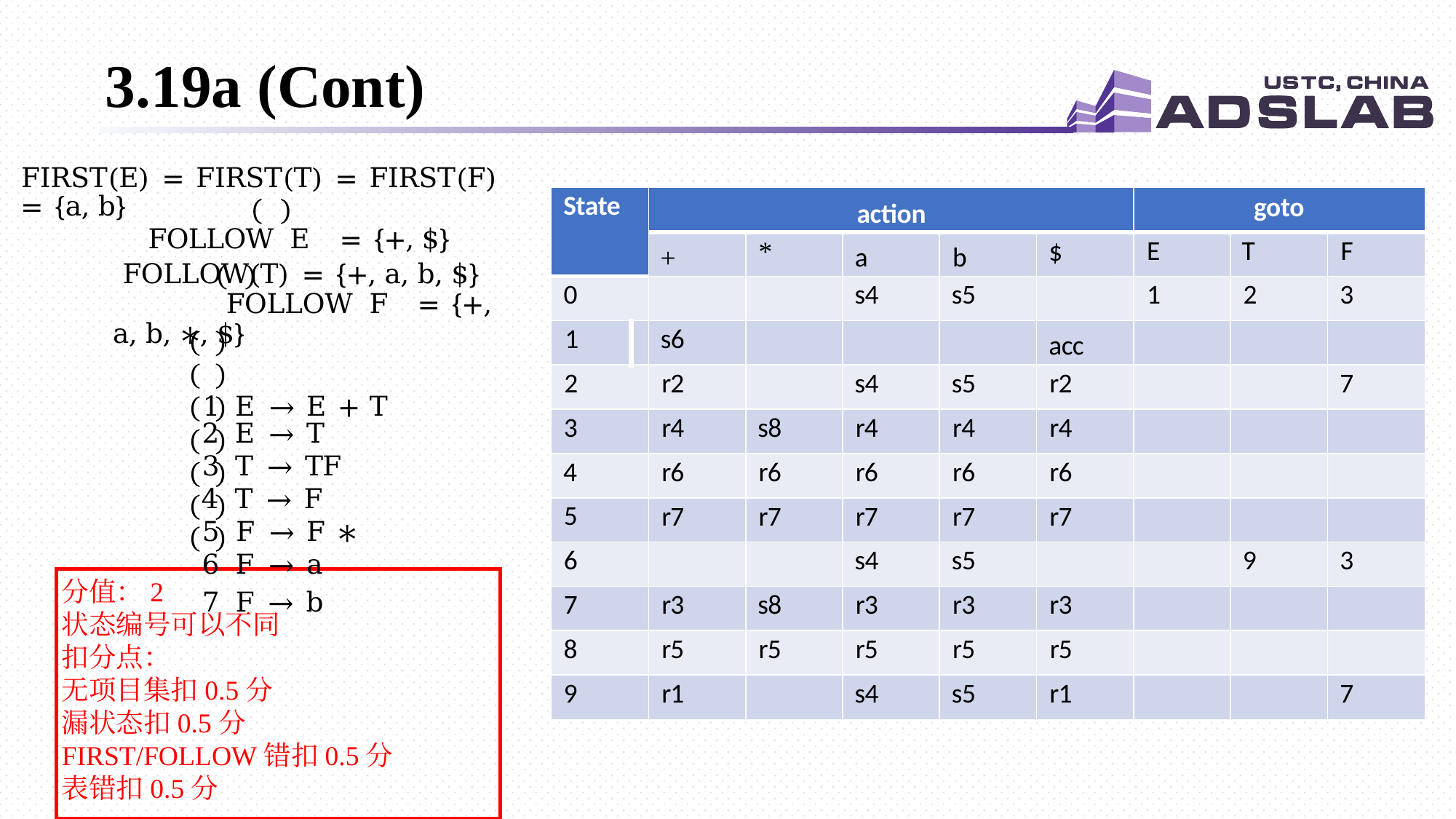

# 3.19a (Cont)

FIRST(E) = FIRST(T) = FIRST(F) = {a, b}
FOLLOW  E   = {+, $}
FOLLOW(T) = {+, a, b, $}                  FOLLOW  F   = {+, a, b, ∗, $}

1  E → E + T
2  E → T
3  T → TF
4  T → F
5  F → F ∗
6  F → a
7  F → b

| State | action |  |  |  |  | goto |  |  |
| --- | --- | --- | --- | --- | --- | --- | --- | --- |
|  | + | \* | a | b | $ | E | T | F |
| 0 |  |  | s4 | s5 |  | 1 | 2 | 3 |
| 1 | s6 |  |  |  | acc |  |  |  |
| 2 | r2 |  | s4 | s5 | r2 |  |  | 7 |
| 3 | r4 | s8 | r4 | r4 | r4 |  |  |  |
| 4 | r6 | r6 | r6 | r6 | r6 |  |  |  |
| 5 | r7 | r7 | r7 | r7 | r7 |  |  |  |
| 6 |  |  | s4 | s5 |  |  | 9 | 3 |
| 7 | r3 | s8 | r3 | r3 | r3 |  |  |  |
| 8 | r5 | r5 | r5 | r5 | r5 |  |  |  |
| 9 | r1 |  | s4 | s5 | r1 |  |  | 7 |

分值：2
状态编号可以不同
扣分点：
无项目集扣0.5分
漏状态扣0.5分
FIRST/FOLLOW错扣0.5分
表错扣0.5分